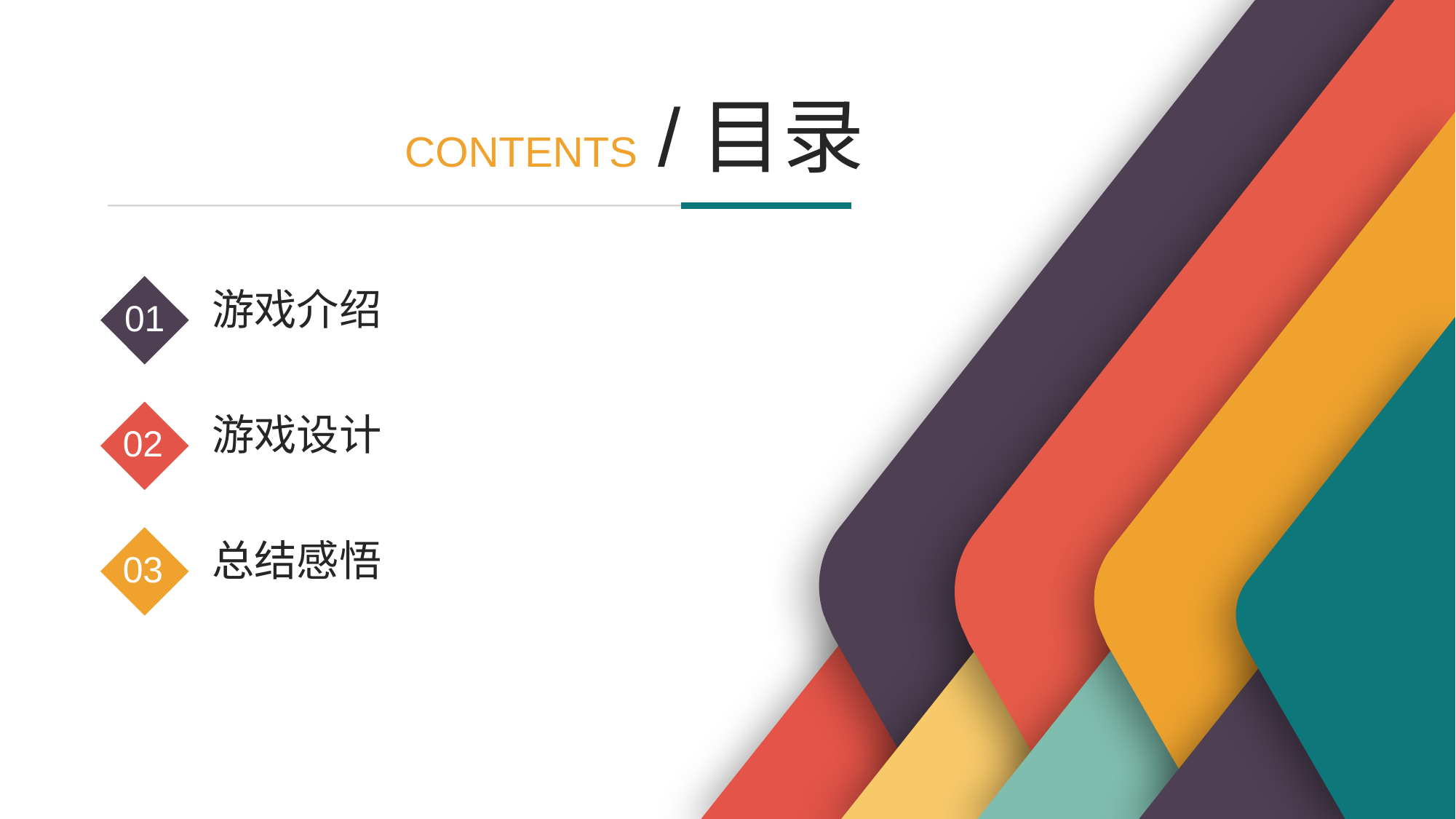

/目录
CONTENTS

01
游戏介绍

02
游戏设计

03
总结感悟